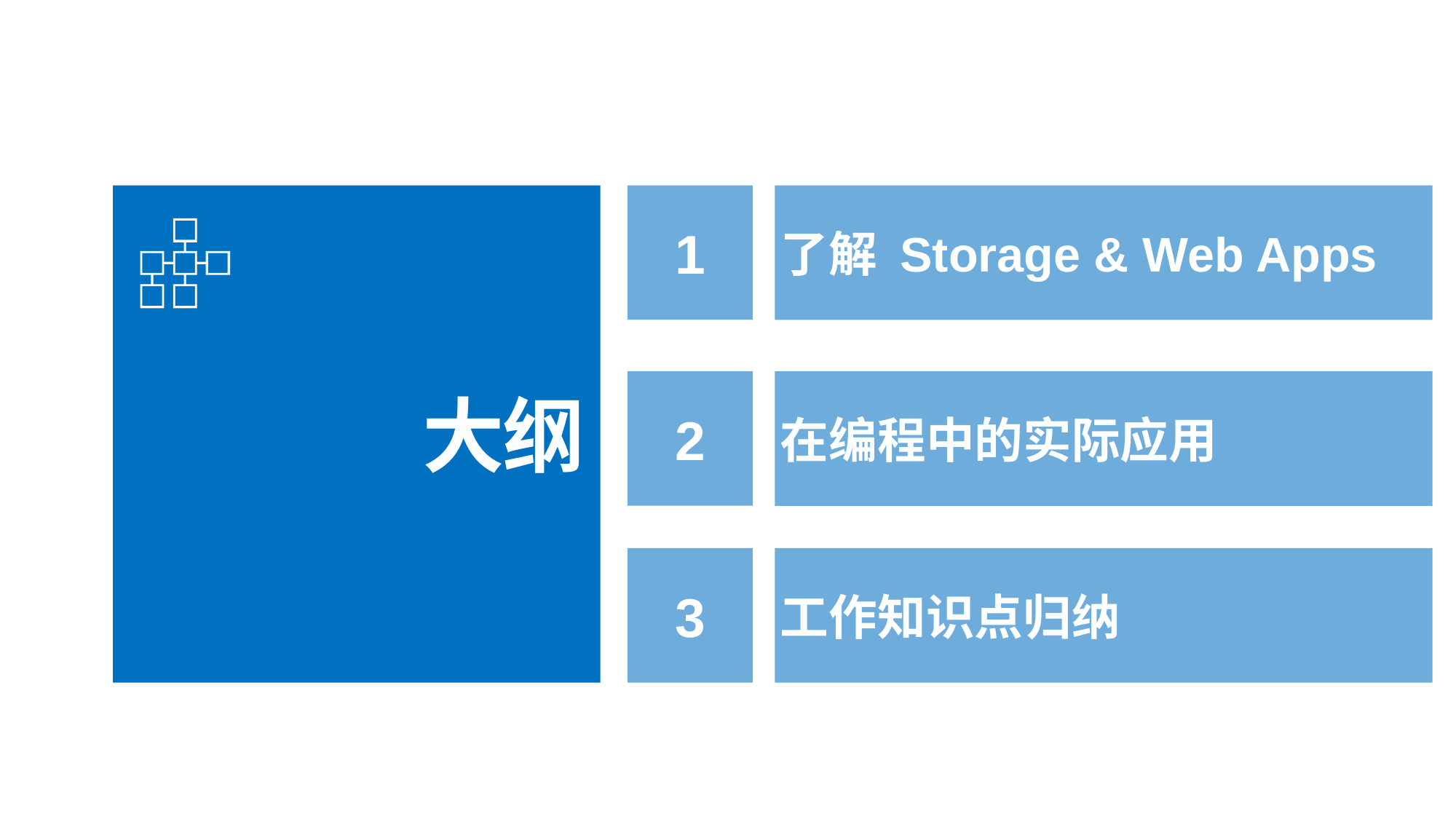

1
了解 Storage & Web Apps

在编程中的实际应用
2
# 大纲
工作知识点归纳
3